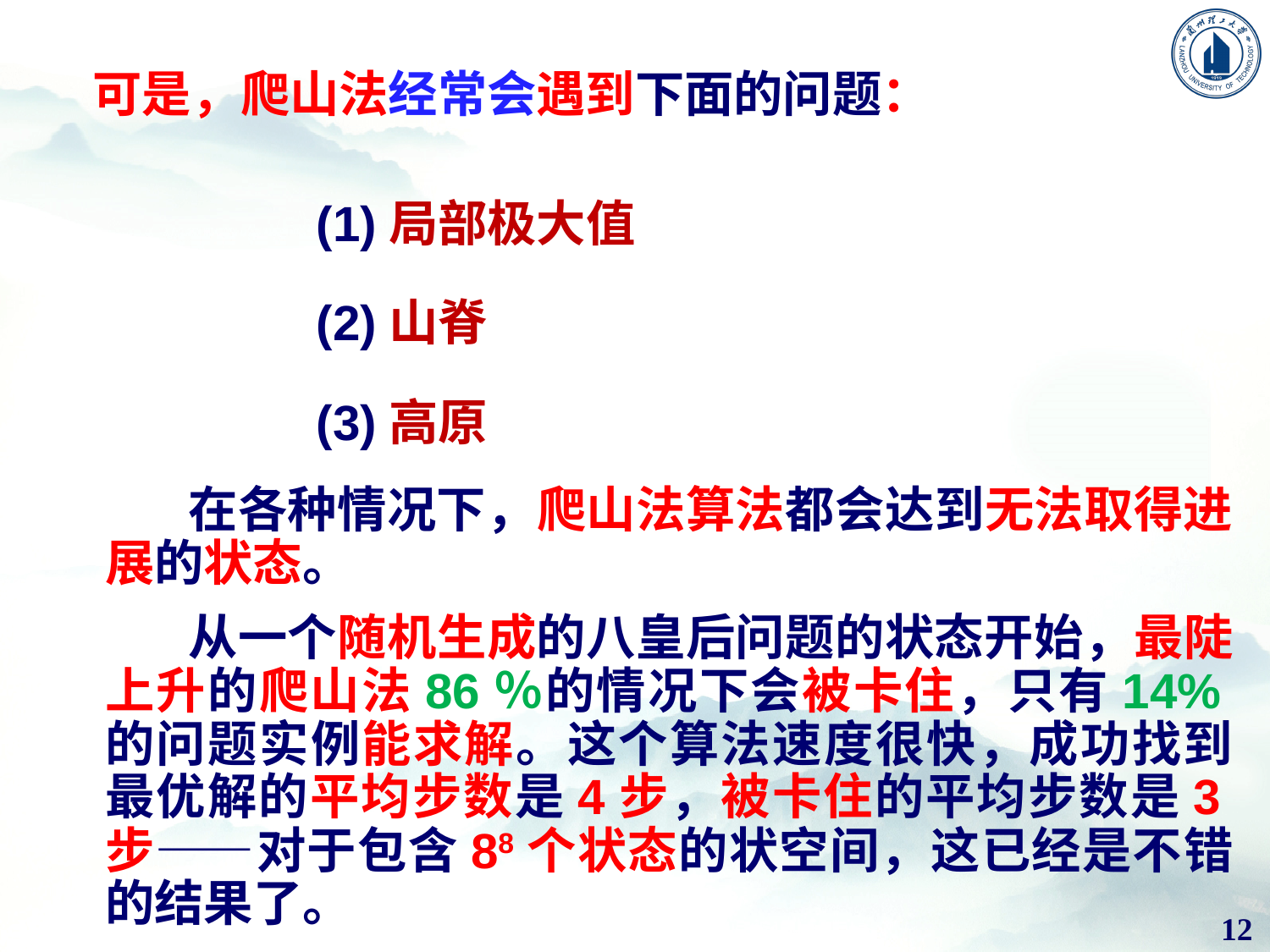

可是，爬山法经常会遇到下面的问题：
(1)局部极大值
(2)山脊
(3)高原
  在各种情况下，爬山法算法都会达到无法取得进展的状态。
  从一个随机生成的八皇后问题的状态开始，最陡上升的爬山法86％的情况下会被卡住，只有14%的问题实例能求解。这个算法速度很快，成功找到最优解的平均步数是4步，被卡住的平均步数是3步——对于包含88个状态的状空间，这已经是不错的结果了。

12